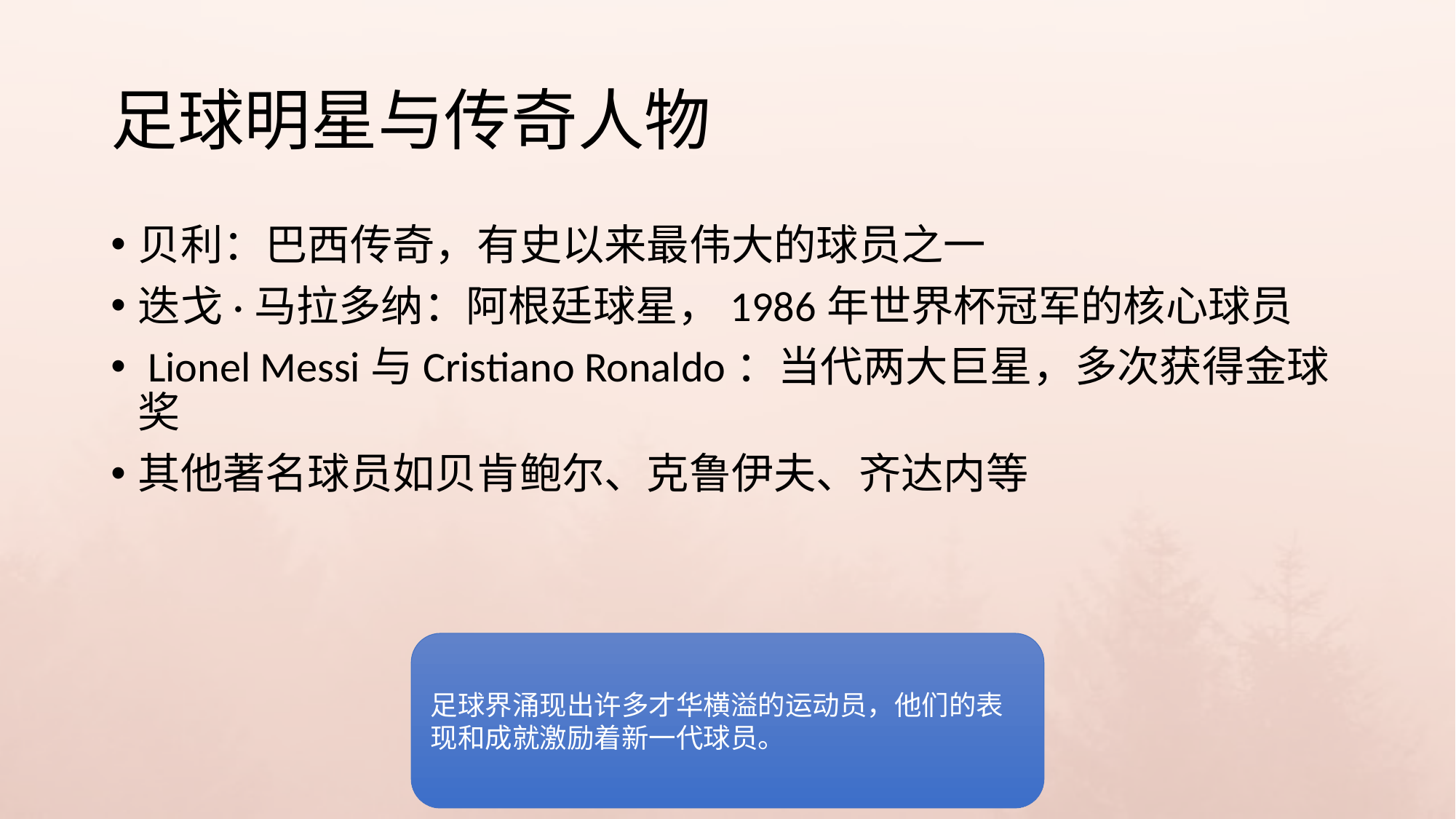

# 足球明星与传奇人物
贝利：巴西传奇，有史以来最伟大的球员之一
迭戈·马拉多纳：阿根廷球星，1986年世界杯冠军的核心球员
 Lionel Messi与Cristiano Ronaldo：当代两大巨星，多次获得金球奖
其他著名球员如贝肯鲍尔、克鲁伊夫、齐达内等
足球界涌现出许多才华横溢的运动员，他们的表现和成就激励着新一代球员。